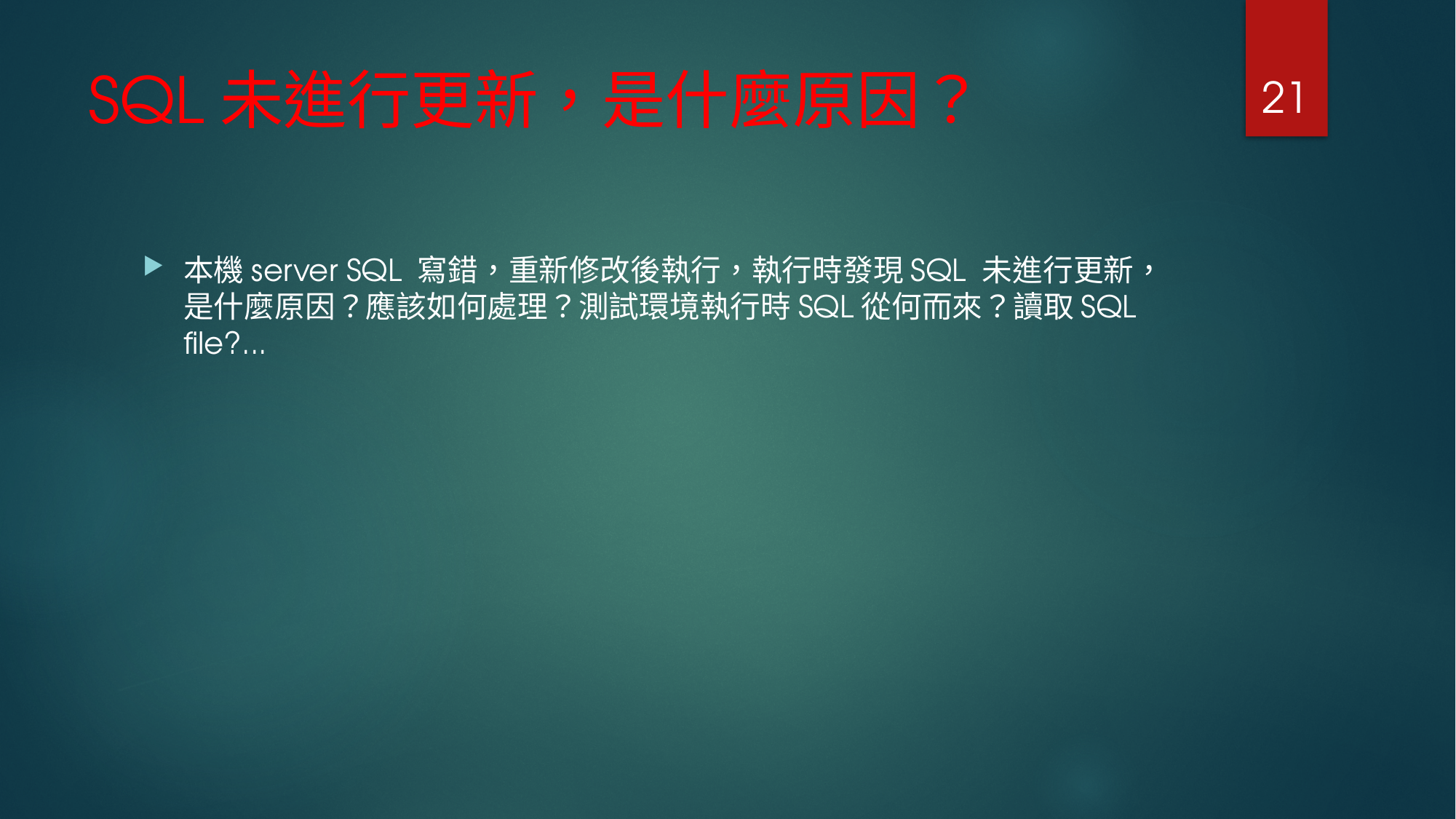

21
# SQL未進行更新，是什麼原因？
本機server SQL 寫錯，重新修改後執行，執行時發現SQL 未進行更新，是什麼原因？應該如何處理？測試環境執行時SQL從何而來？讀取SQL file?...